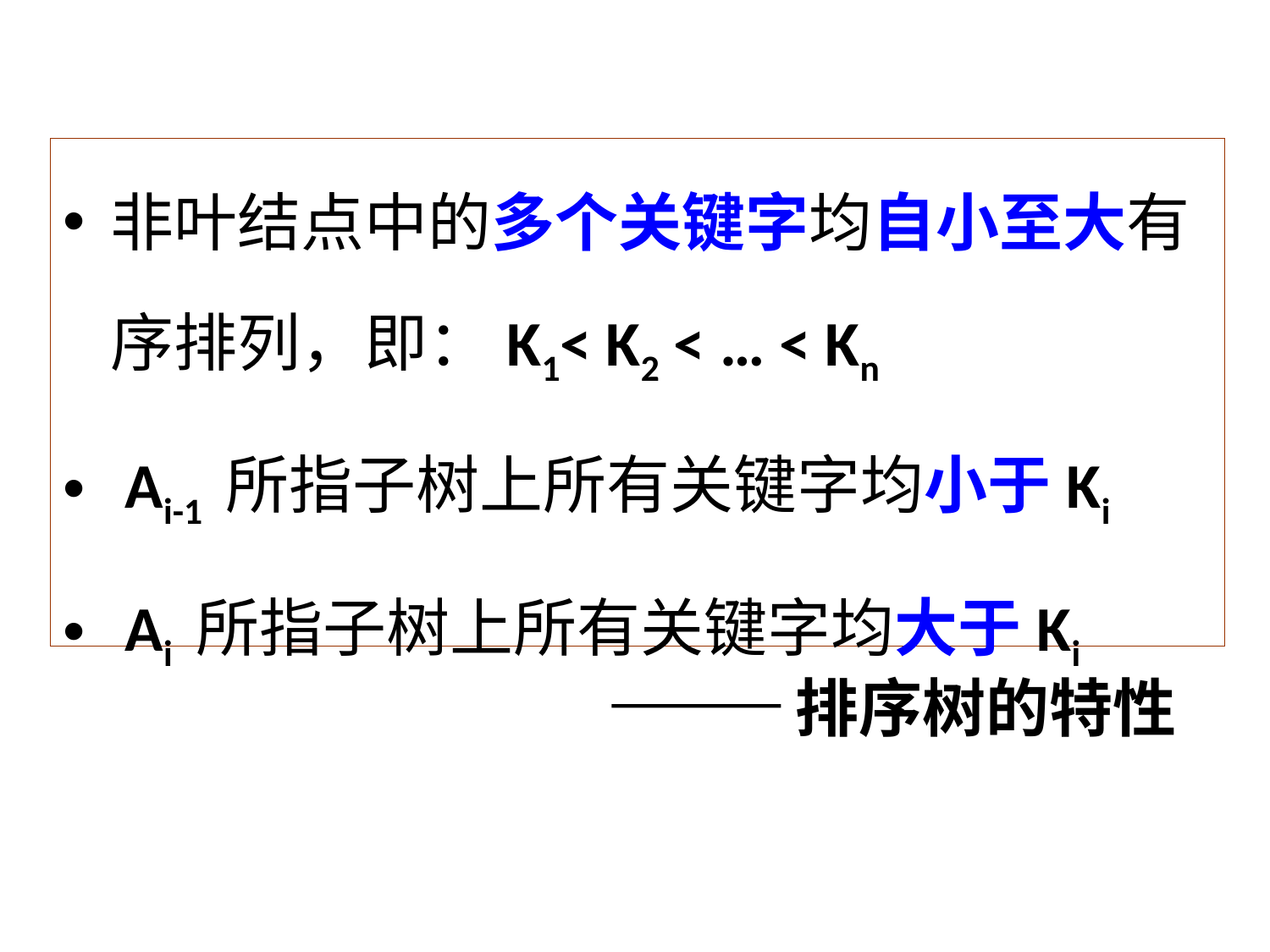

非叶结点中的多个关键字均自小至大有序排列，即：K1< K2 < … < Kn
 Ai-1 所指子树上所有关键字均小于Ki
 Ai 所指子树上所有关键字均大于Ki
排序树的特性